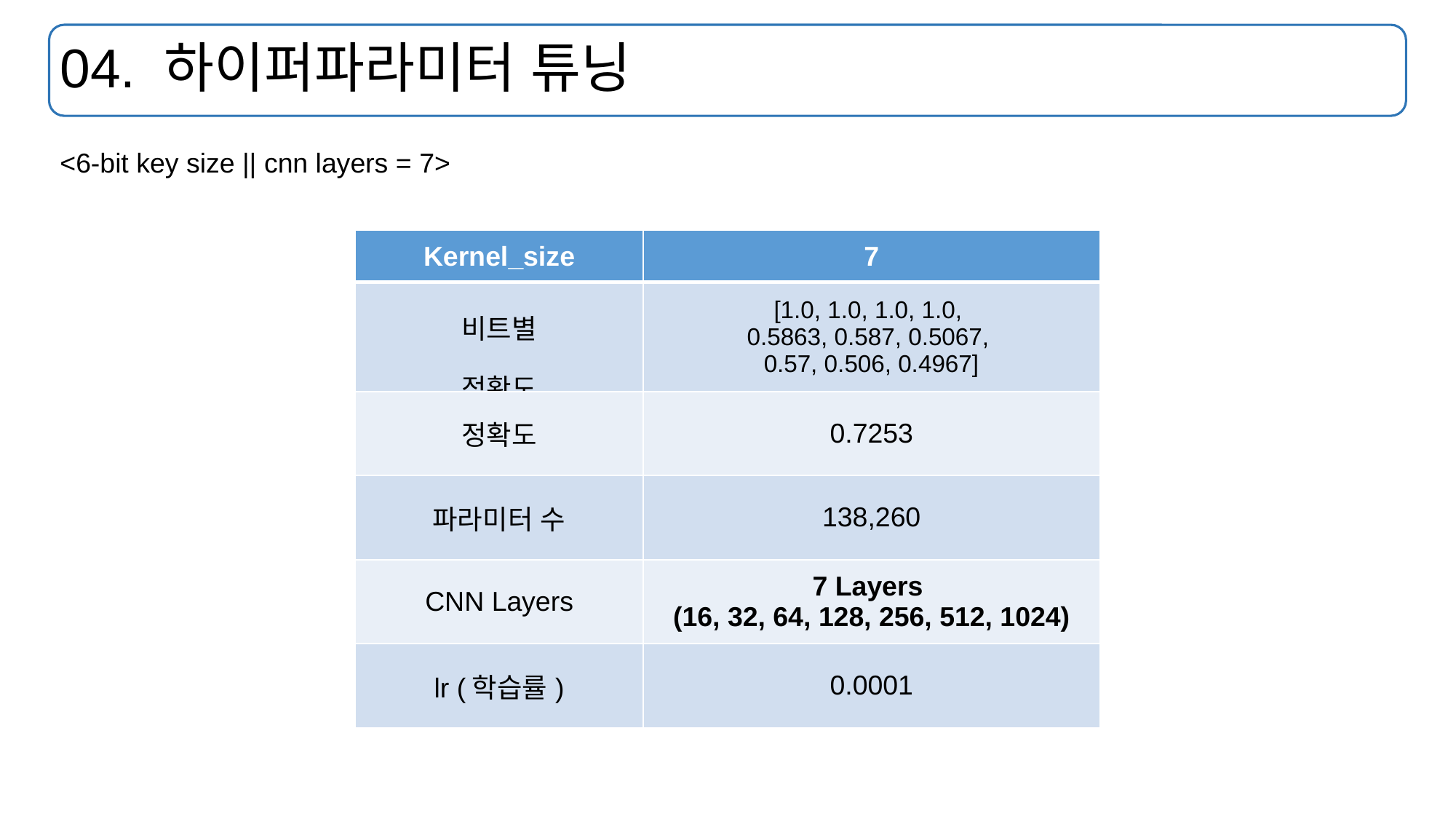

# 04. 하이퍼파라미터 튜닝
<6-bit key size || cnn layers = 7>
| Kernel\_size | 7 |
| --- | --- |
| 비트별 정확도 | [1.0, 1.0, 1.0, 1.0, 0.5863, 0.587, 0.5067, 0.57, 0.506, 0.4967] |
| 정확도 | 0.7253 |
| 파라미터 수 | 138,260 |
| CNN Layers | 7 Layers (16, 32, 64, 128, 256, 512, 1024) |
| lr (학습률) | 0.0001 |